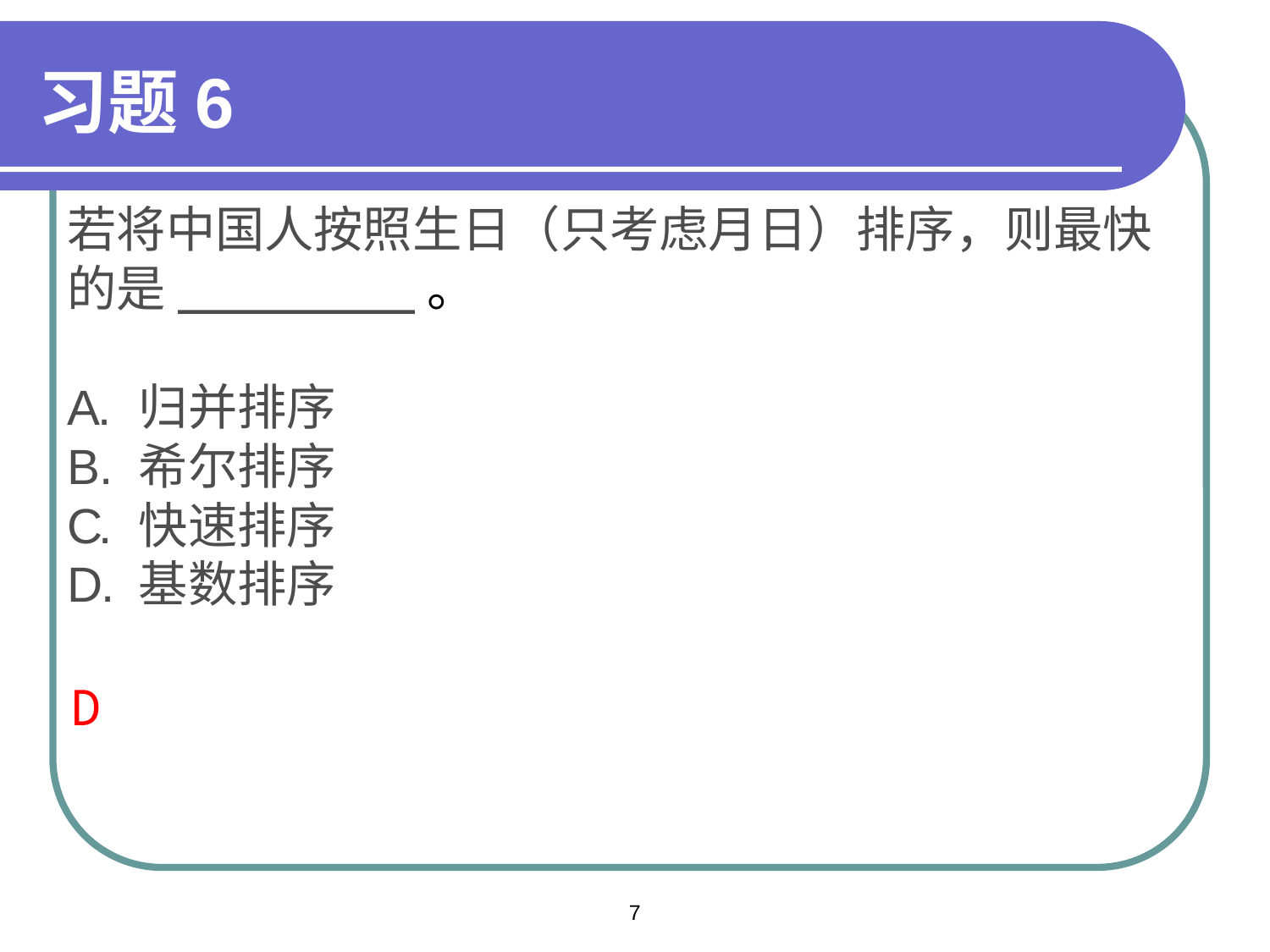

习题6
若将中国人按照生日（只考虑月日）排序，则最快的是________。

归并排序
希尔排序
快速排序
基数排序

D
7